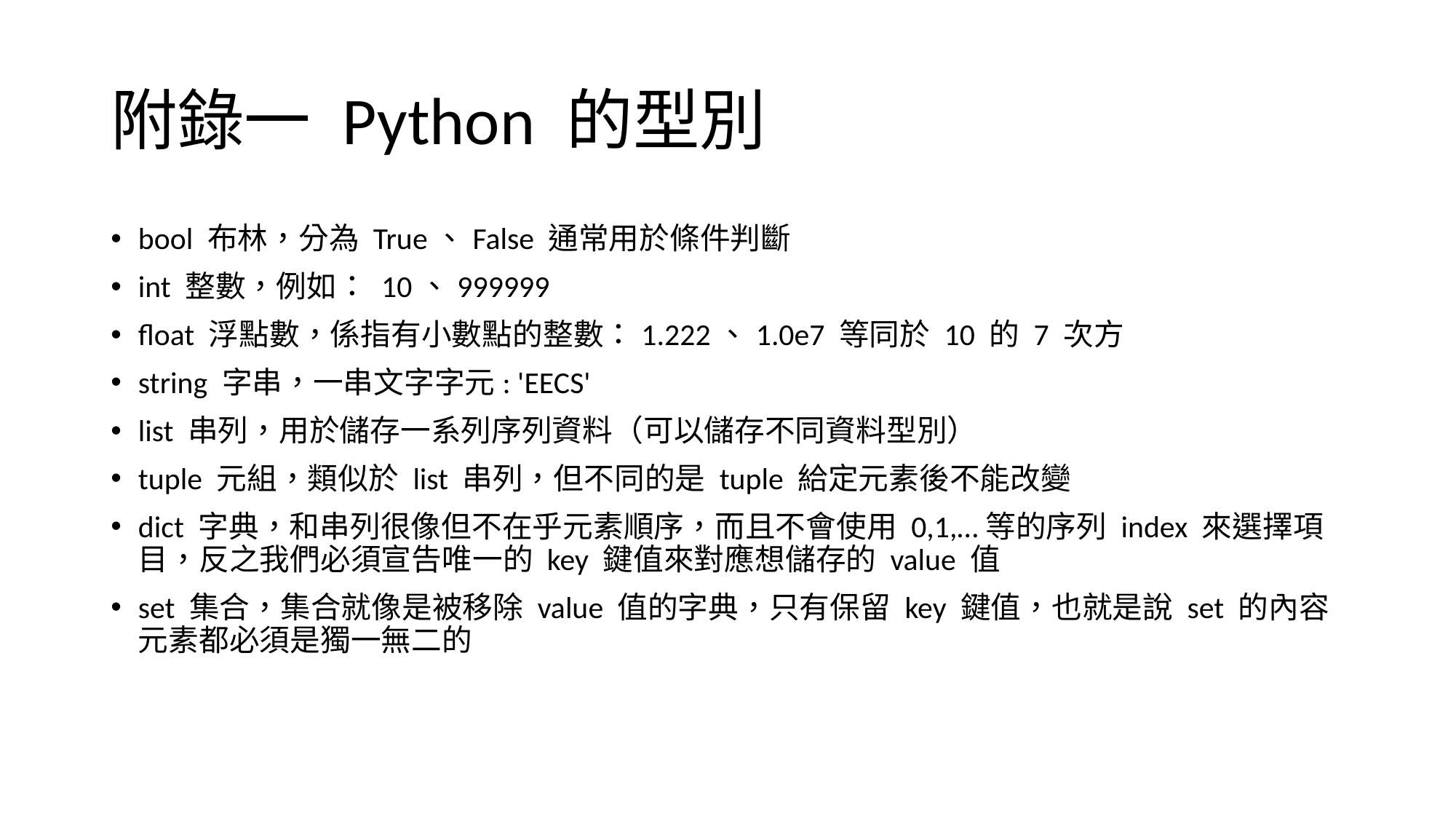

# 附錄一 Python 的型別
bool 布林，分為 True、False 通常用於條件判斷
int 整數，例如： 10、999999
float 浮點數，係指有小數點的整數：1.222、1.0e7 等同於 10 的 7 次方
string 字串，一串文字字元: 'EECS'
list 串列，用於儲存一系列序列資料（可以儲存不同資料型別）
tuple 元組，類似於 list 串列，但不同的是 tuple 給定元素後不能改變
dict 字典，和串列很像但不在乎元素順序，而且不會使用 0,1,…等的序列 index 來選擇項目，反之我們必須宣告唯一的 key 鍵值來對應想儲存的 value 值
set 集合，集合就像是被移除 value 值的字典，只有保留 key 鍵值，也就是說 set 的內容元素都必須是獨一無二的